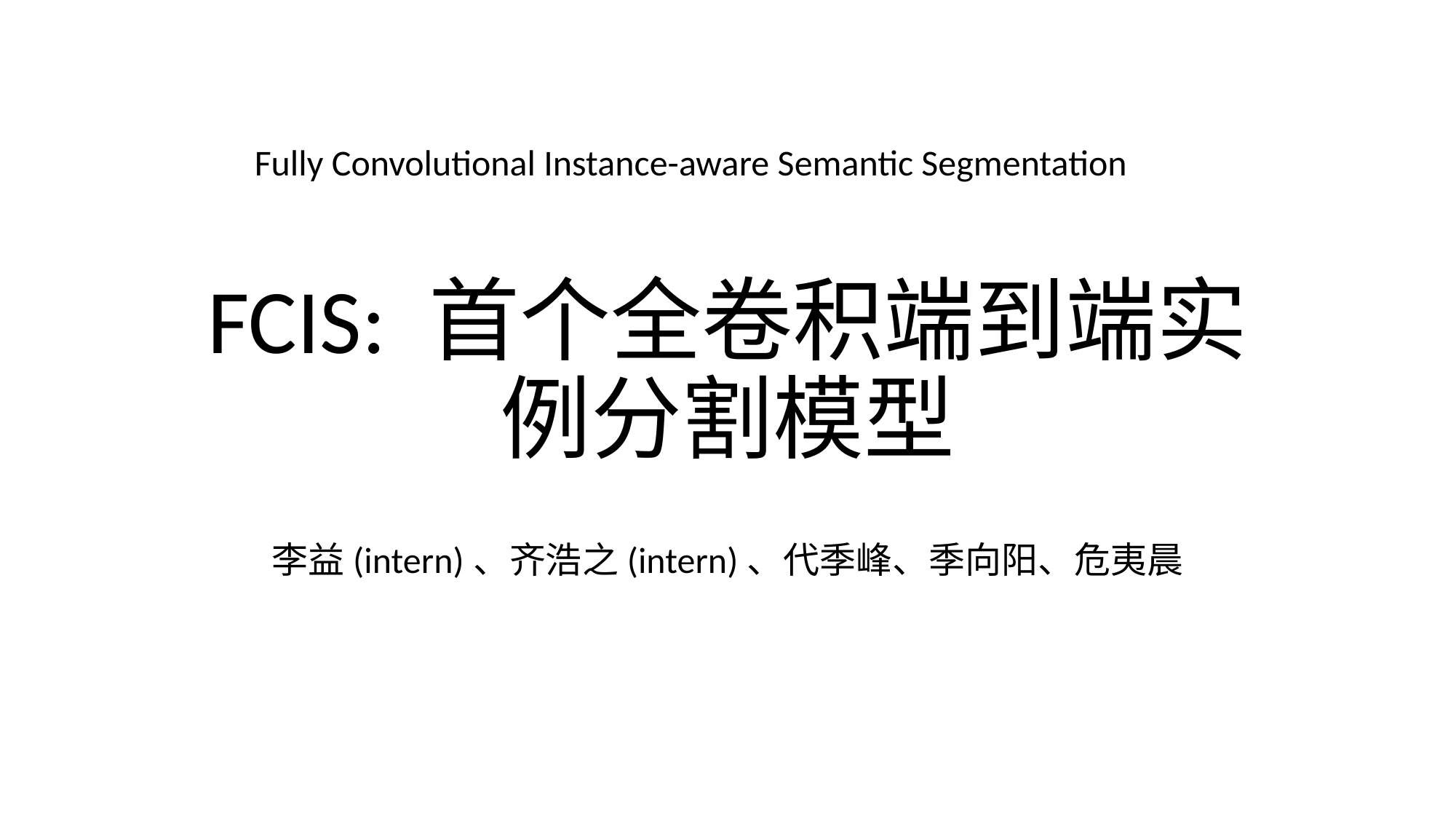

Fully Convolutional Instance-aware Semantic Segmentation
# FCIS: 首个全卷积端到端实例分割模型
李益(intern)、齐浩之(intern)、代季峰、季向阳、危夷晨